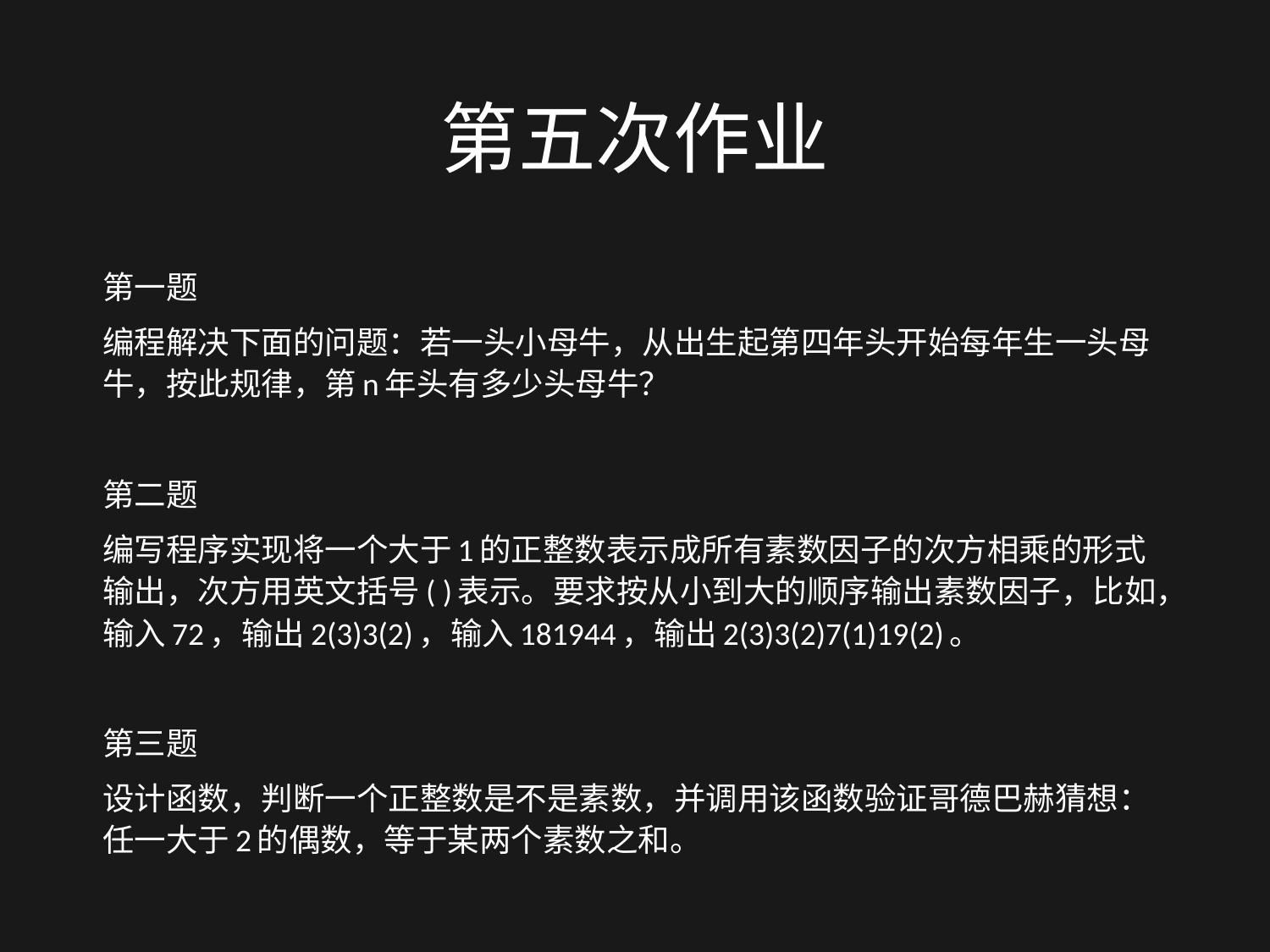

# 第五次作业
第一题
编程解决下面的问题：若一头小母牛，从出生起第四年头开始每年生一头母牛，按此规律，第n年头有多少头母牛？

第二题
编写程序实现将一个大于1的正整数表示成所有素数因子的次方相乘的形式输出，次方用英文括号( )表示。要求按从小到大的顺序输出素数因子，比如，输入72，输出2(3)3(2)，输入181944，输出2(3)3(2)7(1)19(2)。

第三题
设计函数，判断一个正整数是不是素数，并调用该函数验证哥德巴赫猜想：任一大于2的偶数，等于某两个素数之和。